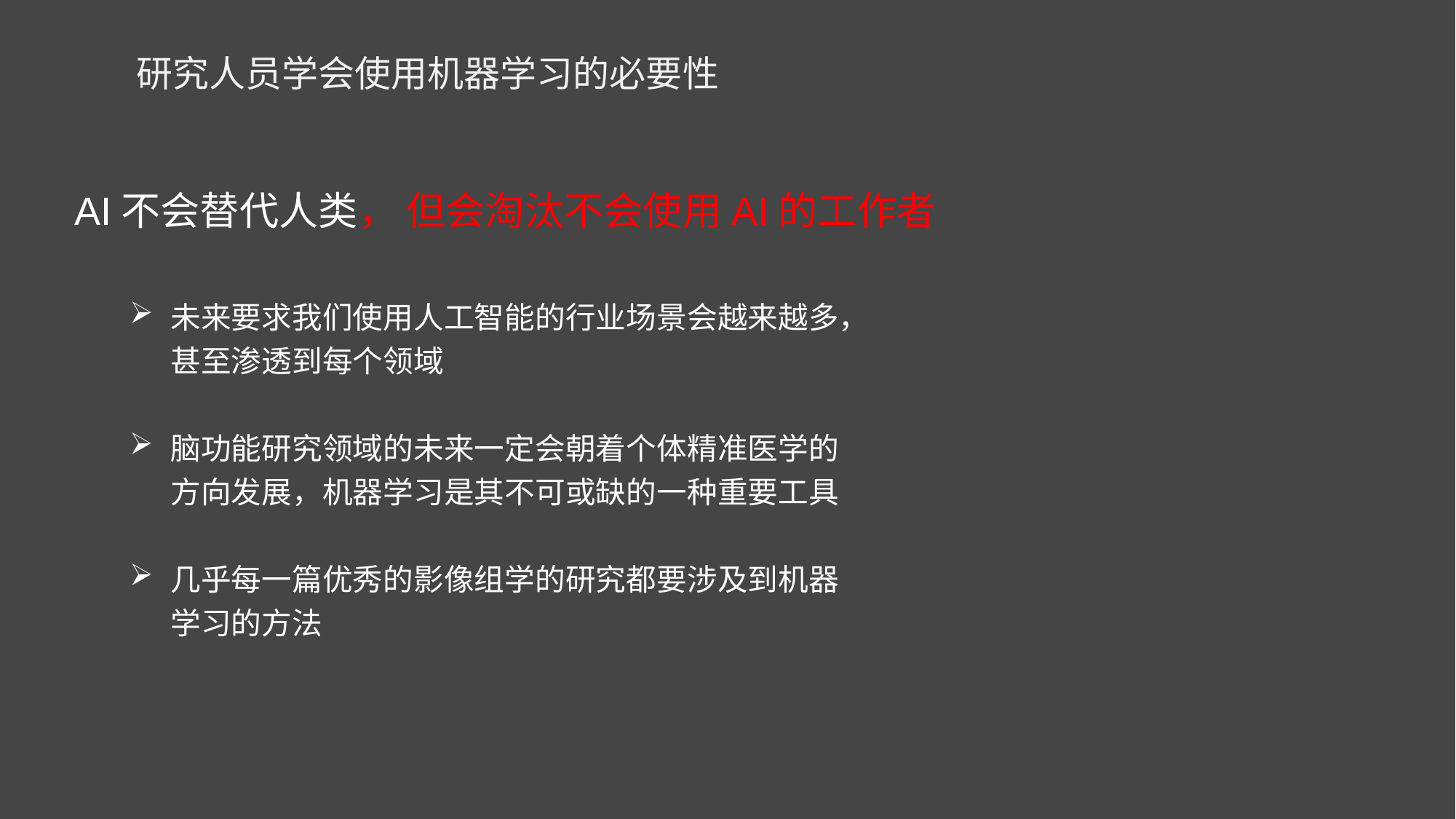

研究人员学会使用机器学习的必要性
AI不会替代人类， 但会淘汰不会使用AI的工作者

未来要求我们使用人工智能的行业场景会越来越多，甚至渗透到每个领域

脑功能研究领域的未来一定会朝着个体精准医学的方向发展，机器学习是其不可或缺的一种重要工具

几乎每一篇优秀的影像组学的研究都要涉及到机器学习的方法